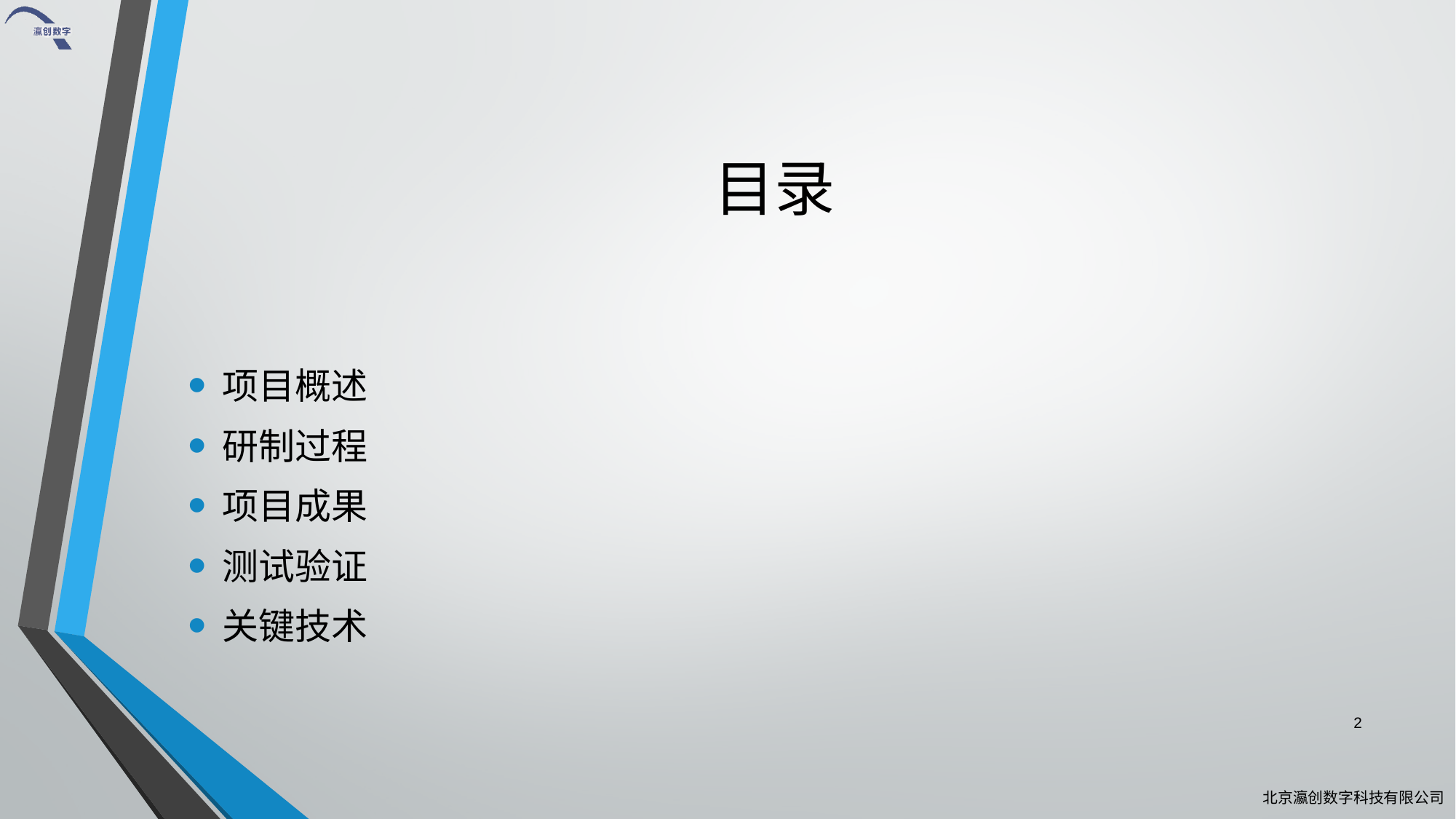

# 目录
项目概述
研制过程
项目成果
测试验证
关键技术
2